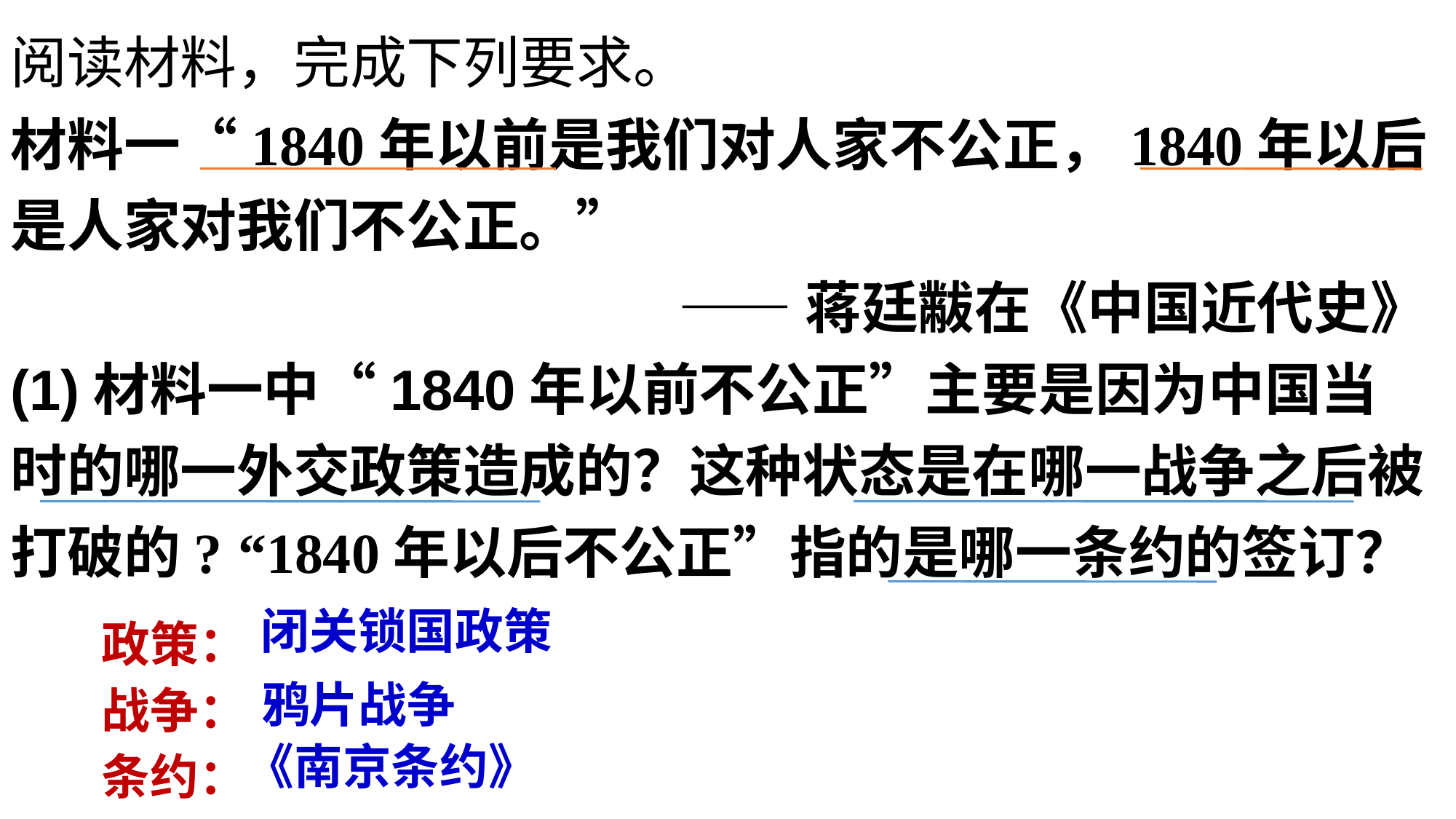

阅读材料，完成下列要求。
材料一“1840年以前是我们对人家不公正，1840年以后是人家对我们不公正。”
——蒋廷黻在《中国近代史》
(1)材料一中“1840年以前不公正”主要是因为中国当时的哪一外交政策造成的？这种状态是在哪一战争之后被打破的? “1840年以后不公正”指的是哪一条约的签订？
闭关锁国政策
政策：
战争：
条约：
鸦片战争
《南京条约》